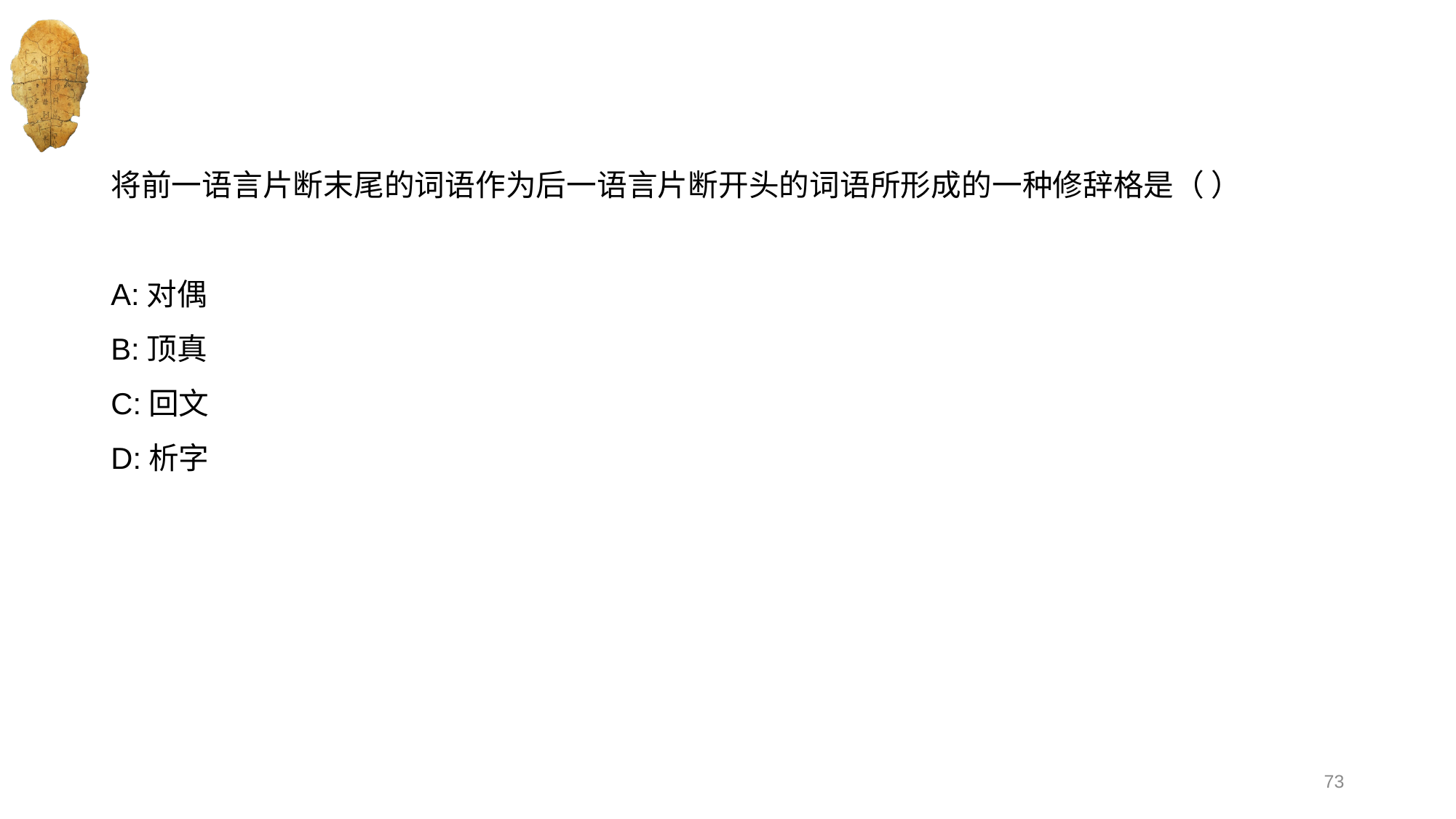

#
将前一语言片断末尾的词语作为后一语言片断开头的词语所形成的一种修辞格是（ ）

A:对偶
B:顶真
C:回文
D:析字

73